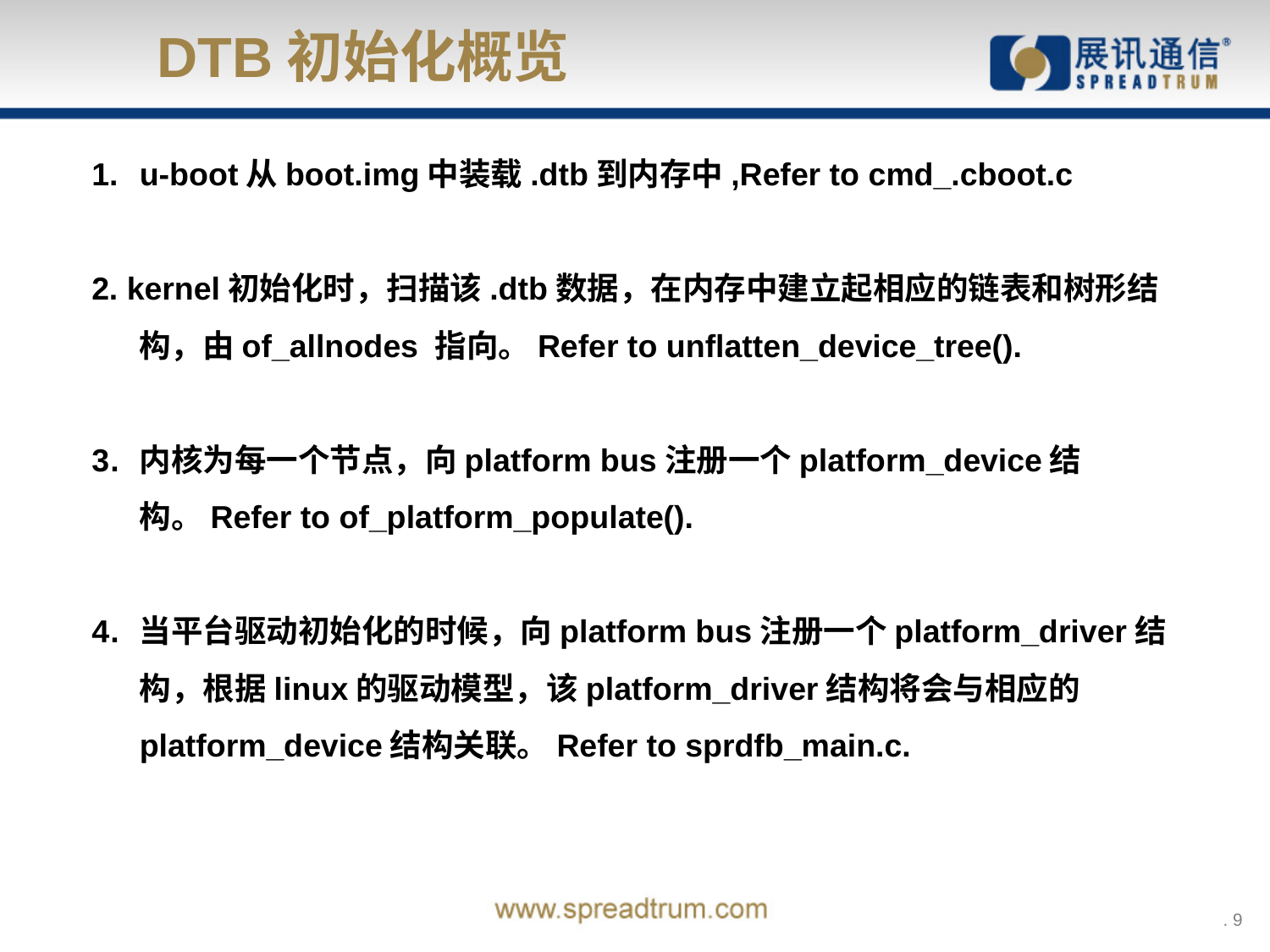

DTB初始化概览
u-boot从boot.img中装载.dtb到内存中,Refer to cmd_.cboot.c

2. kernel初始化时，扫描该.dtb数据，在内存中建立起相应的链表和树形结构，由of_allnodes 指向。Refer to unflatten_device_tree().

内核为每一个节点，向platform bus注册一个platform_device结构。Refer to of_platform_populate().

当平台驱动初始化的时候，向platform bus注册一个platform_driver结构，根据linux的驱动模型，该platform_driver结构将会与相应的platform_device结构关联。Refer to sprdfb_main.c.
  . 9